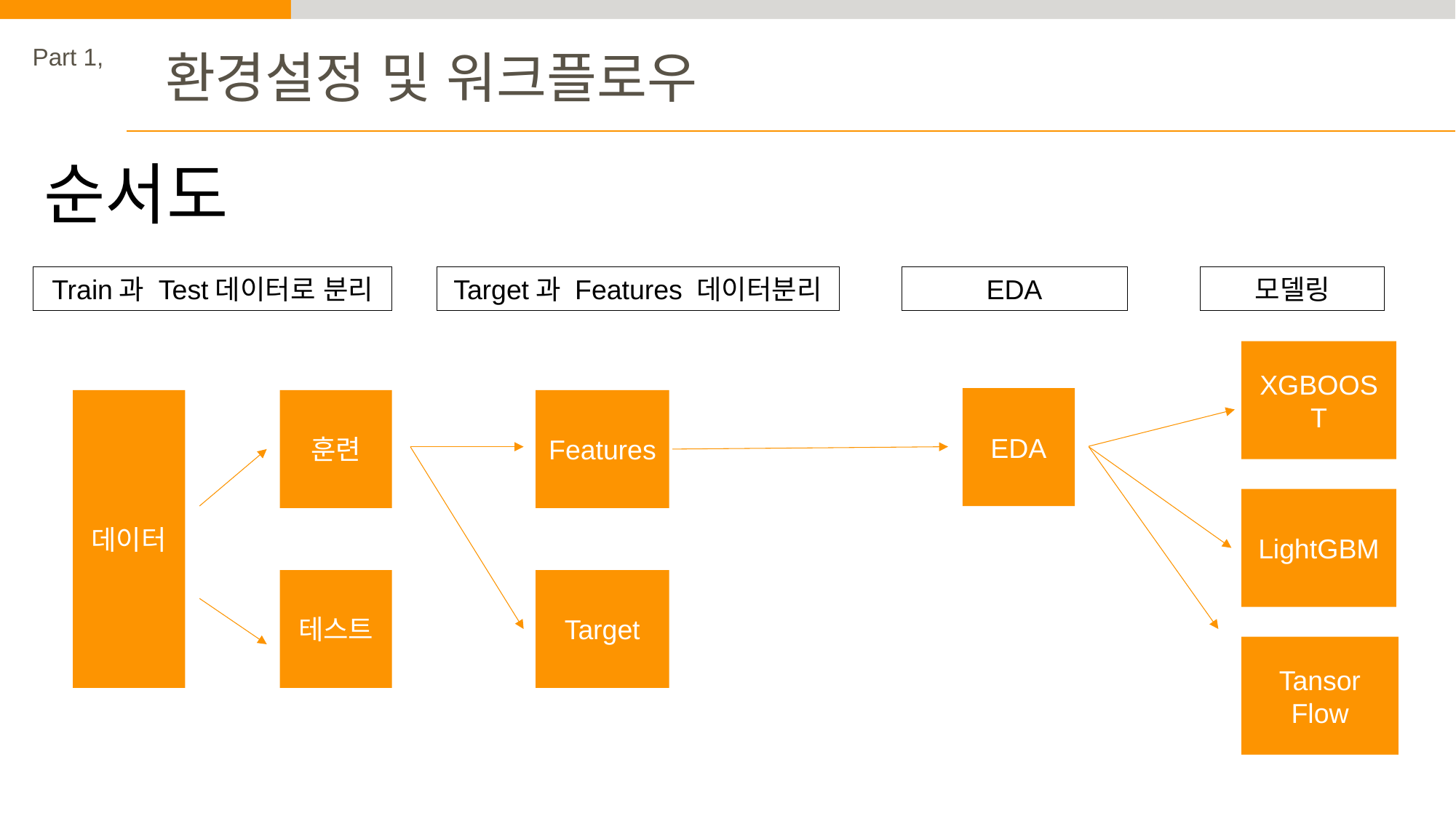

Part 1,
환경설정 및 워크플로우
순서도
Train과 Test데이터로 분리
Target과 Features 데이터분리
EDA
모델링
XGBOOST
EDA
데이터
훈련
Features
LightGBM
Target
테스트
Tansor Flow